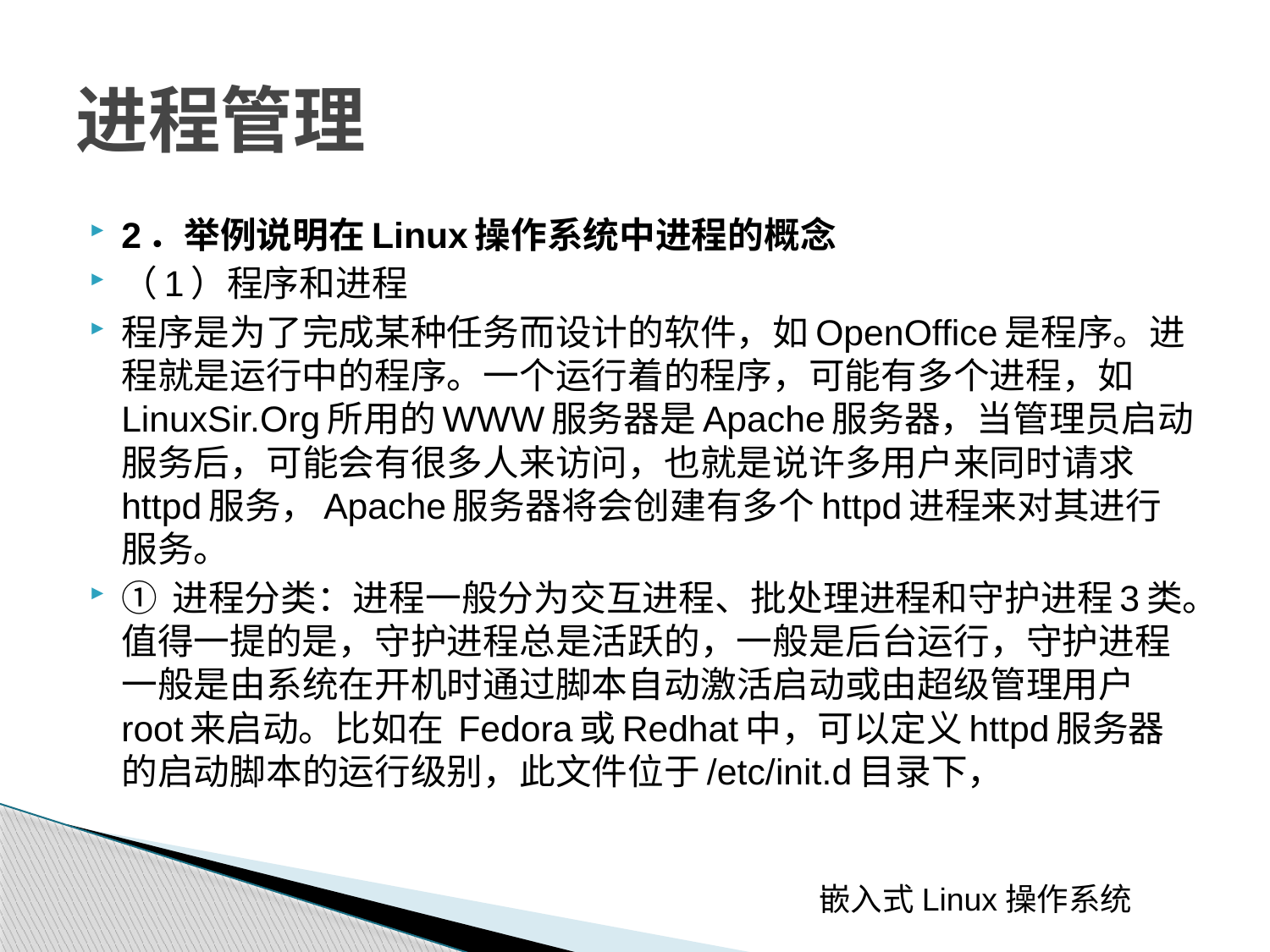

# 进程管理
2．举例说明在Linux操作系统中进程的概念
（1）程序和进程
程序是为了完成某种任务而设计的软件，如OpenOffice是程序。进程就是运行中的程序。一个运行着的程序，可能有多个进程，如LinuxSir.Org所用的WWW服务器是Apache服务器，当管理员启动服务后，可能会有很多人来访问，也就是说许多用户来同时请求httpd服务，Apache服务器将会创建有多个httpd进程来对其进行服务。
① 进程分类：进程一般分为交互进程、批处理进程和守护进程3类。值得一提的是，守护进程总是活跃的，一般是后台运行，守护进程一般是由系统在开机时通过脚本自动激活启动或由超级管理用户root来启动。比如在 Fedora或Redhat中，可以定义httpd服务器的启动脚本的运行级别，此文件位于/etc/init.d目录下，
         嵌入式Linux操作系统